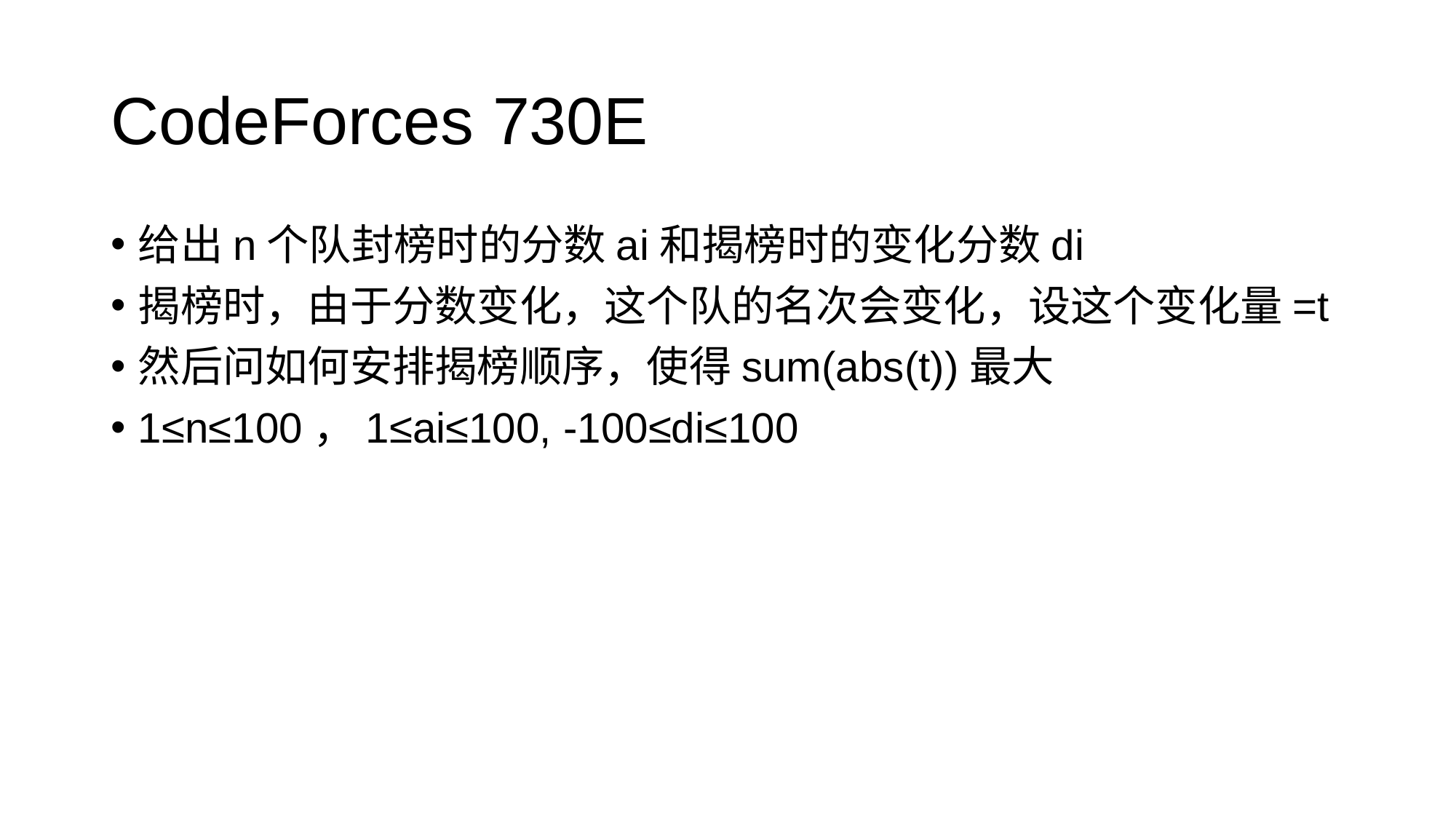

# CodeForces 730E
给出n个队封榜时的分数ai和揭榜时的变化分数di
揭榜时，由于分数变化，这个队的名次会变化，设这个变化量=t
然后问如何安排揭榜顺序，使得sum(abs(t))最大
1≤n≤100，1≤ai≤100, -100≤di≤100